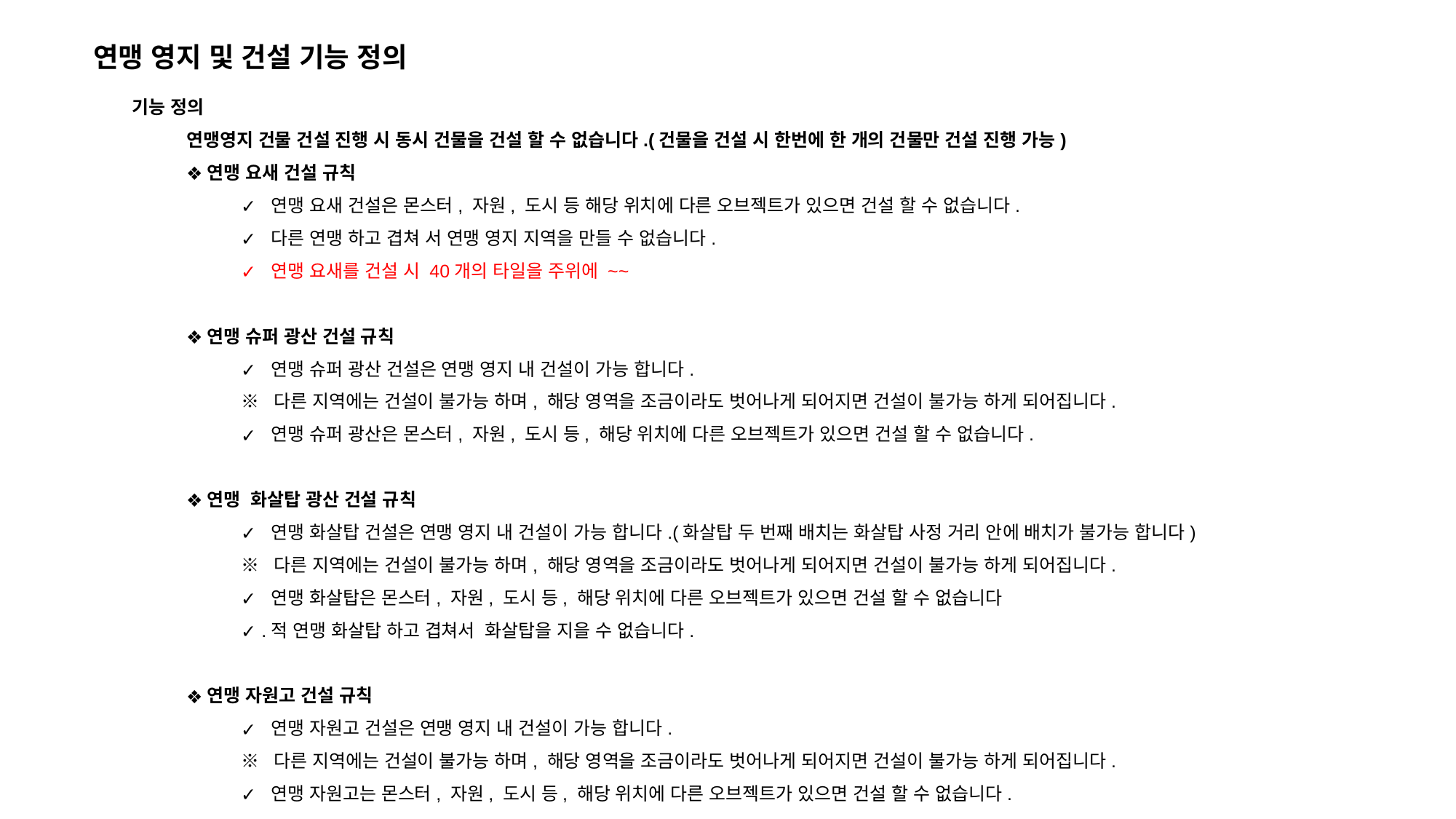

연맹 영지 및 건설 기능 정의
기능 정의
연맹영지 건물 건설 진행 시 동시 건물을 건설 할 수 없습니다.(건물을 건설 시 한번에 한 개의 건물만 건설 진행 가능)
연맹 요새 건설 규칙
 연맹 요새 건설은 몬스터, 자원, 도시 등 해당 위치에 다른 오브젝트가 있으면 건설 할 수 없습니다.
 다른 연맹 하고 겹쳐 서 연맹 영지 지역을 만들 수 없습니다.
 연맹 요새를 건설 시 40개의 타일을 주위에 ~~

연맹 슈퍼 광산 건설 규칙
 연맹 슈퍼 광산 건설은 연맹 영지 내 건설이 가능 합니다.
※  다른 지역에는 건설이 불가능 하며, 해당 영역을 조금이라도 벗어나게 되어지면 건설이 불가능 하게 되어집니다.
 연맹 슈퍼 광산은 몬스터, 자원, 도시 등, 해당 위치에 다른 오브젝트가 있으면 건설 할 수 없습니다.

연맹  화살탑 광산 건설 규칙
 연맹 화살탑 건설은 연맹 영지 내 건설이 가능 합니다.(화살탑 두 번째 배치는 화살탑 사정 거리 안에 배치가 불가능 합니다)
※  다른 지역에는 건설이 불가능 하며, 해당 영역을 조금이라도 벗어나게 되어지면 건설이 불가능 하게 되어집니다.
 연맹 화살탑은 몬스터, 자원, 도시 등, 해당 위치에 다른 오브젝트가 있으면 건설 할 수 없습니다
.적 연맹 화살탑 하고 겹쳐서  화살탑을 지을 수 없습니다.

연맹 자원고 건설 규칙
 연맹 자원고 건설은 연맹 영지 내 건설이 가능 합니다.
※  다른 지역에는 건설이 불가능 하며, 해당 영역을 조금이라도 벗어나게 되어지면 건설이 불가능 하게 되어집니다.
 연맹 자원고는 몬스터, 자원, 도시 등, 해당 위치에 다른 오브젝트가 있으면 건설 할 수 없습니다.